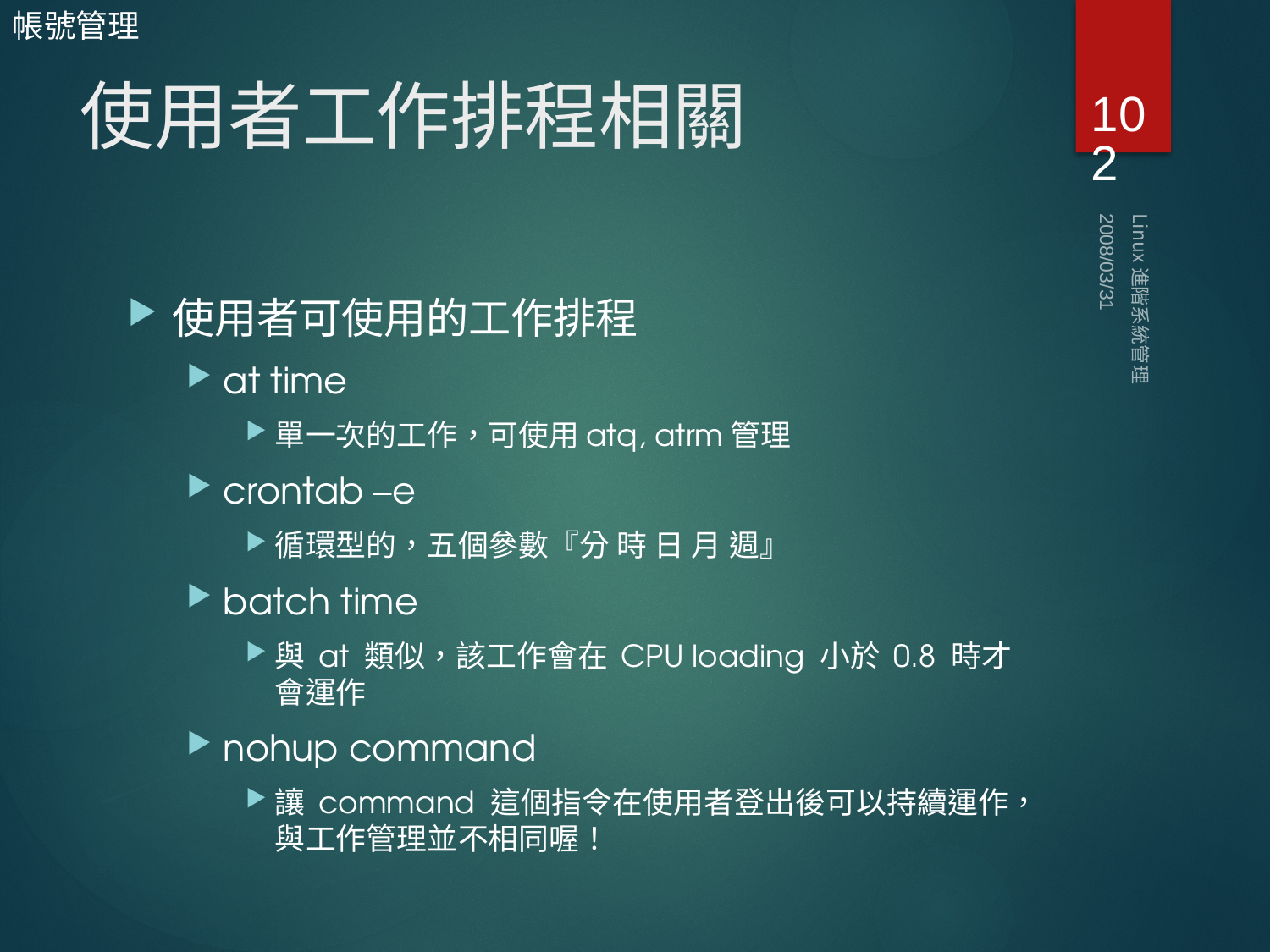

帳號管理
102
# 使用者工作排程相關
2008/03/31
使用者可使用的工作排程
at time
單一次的工作，可使用atq, atrm管理
crontab –e
循環型的，五個參數『分 時 日 月 週』
batch time
與 at 類似，該工作會在 CPU loading 小於 0.8 時才會運作
nohup command
讓 command 這個指令在使用者登出後可以持續運作，與工作管理並不相同喔！
Linux 進階系統管理